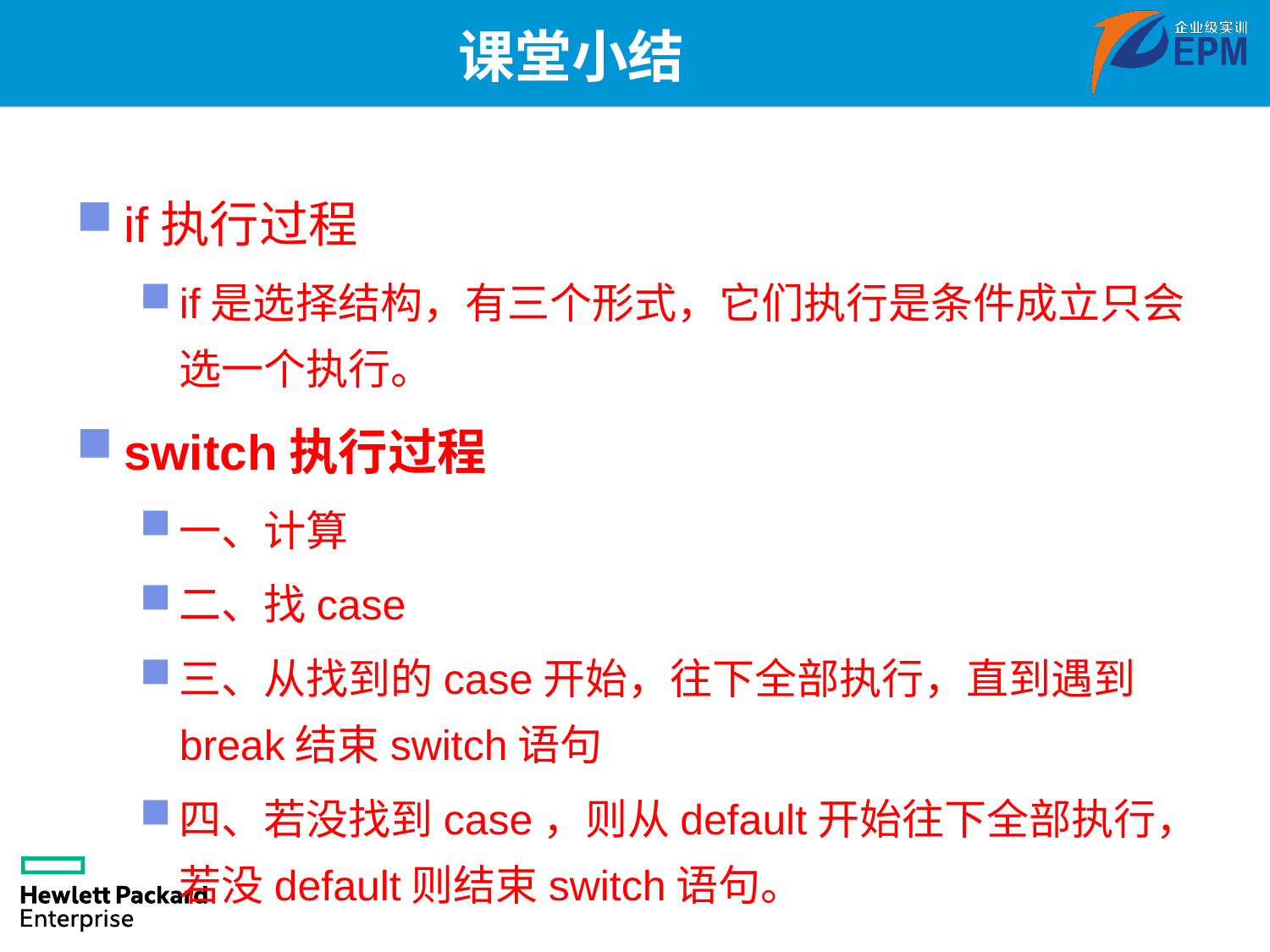

# 课堂小结
if执行过程
if是选择结构，有三个形式，它们执行是条件成立只会选一个执行。
switch执行过程
一、计算
二、找case
三、从找到的case开始，往下全部执行，直到遇到break结束switch语句
四、若没找到case，则从default开始往下全部执行，若没default则结束switch语句。